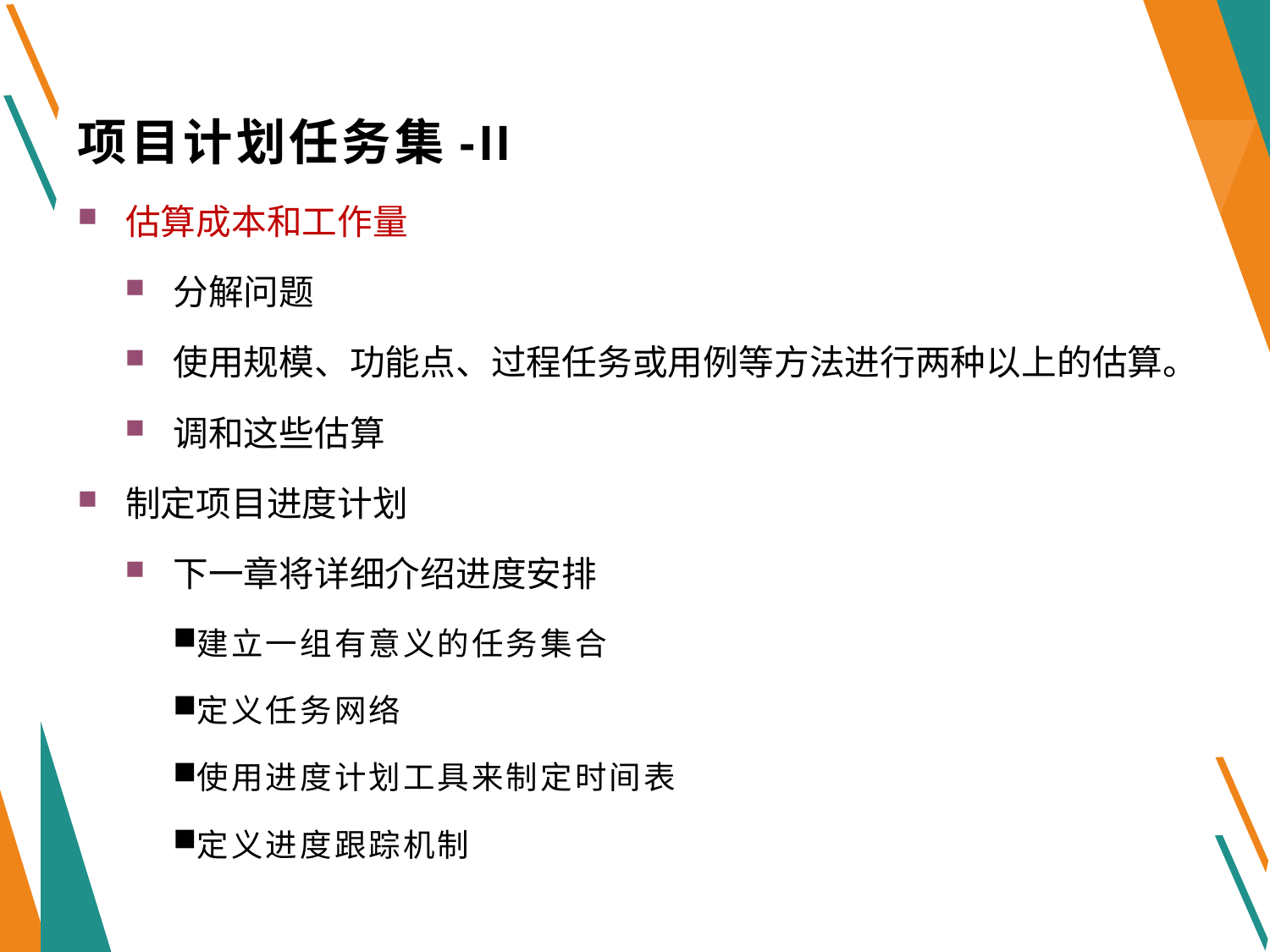

# 项目计划任务集-II
估算成本和工作量
分解问题
使用规模、功能点、过程任务或用例等方法进行两种以上的估算。
调和这些估算
制定项目进度计划
下一章将详细介绍进度安排
建立一组有意义的任务集合
定义任务网络
使用进度计划工具来制定时间表
定义进度跟踪机制
4